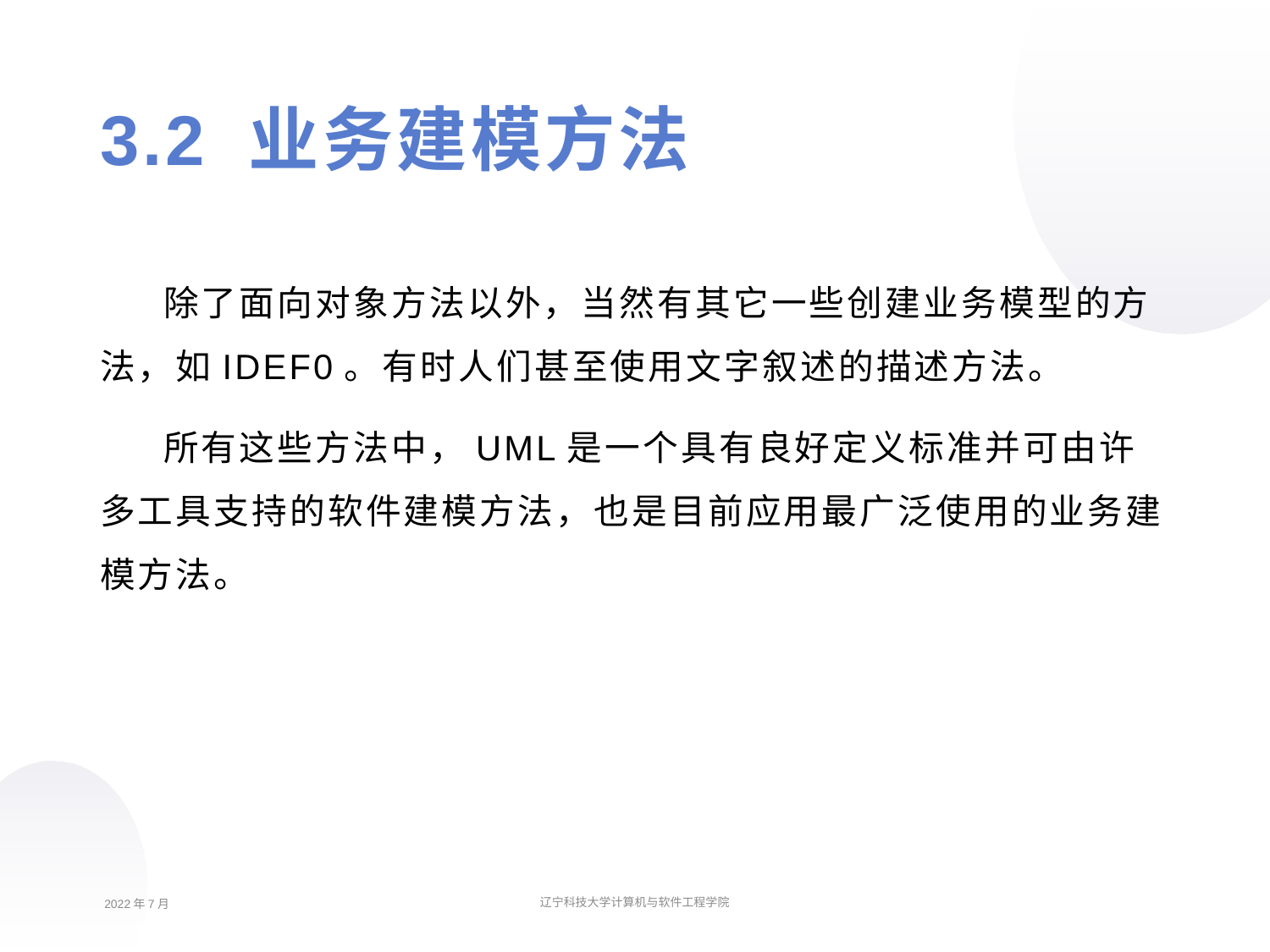

3.2 业务建模方法
除了面向对象方法以外，当然有其它一些创建业务模型的方法，如IDEF0。有时人们甚至使用文字叙述的描述方法。
所有这些方法中，UML是一个具有良好定义标准并可由许多工具支持的软件建模方法，也是目前应用最广泛使用的业务建模方法。

2022年7月
辽宁科技大学计算机与软件工程学院
33